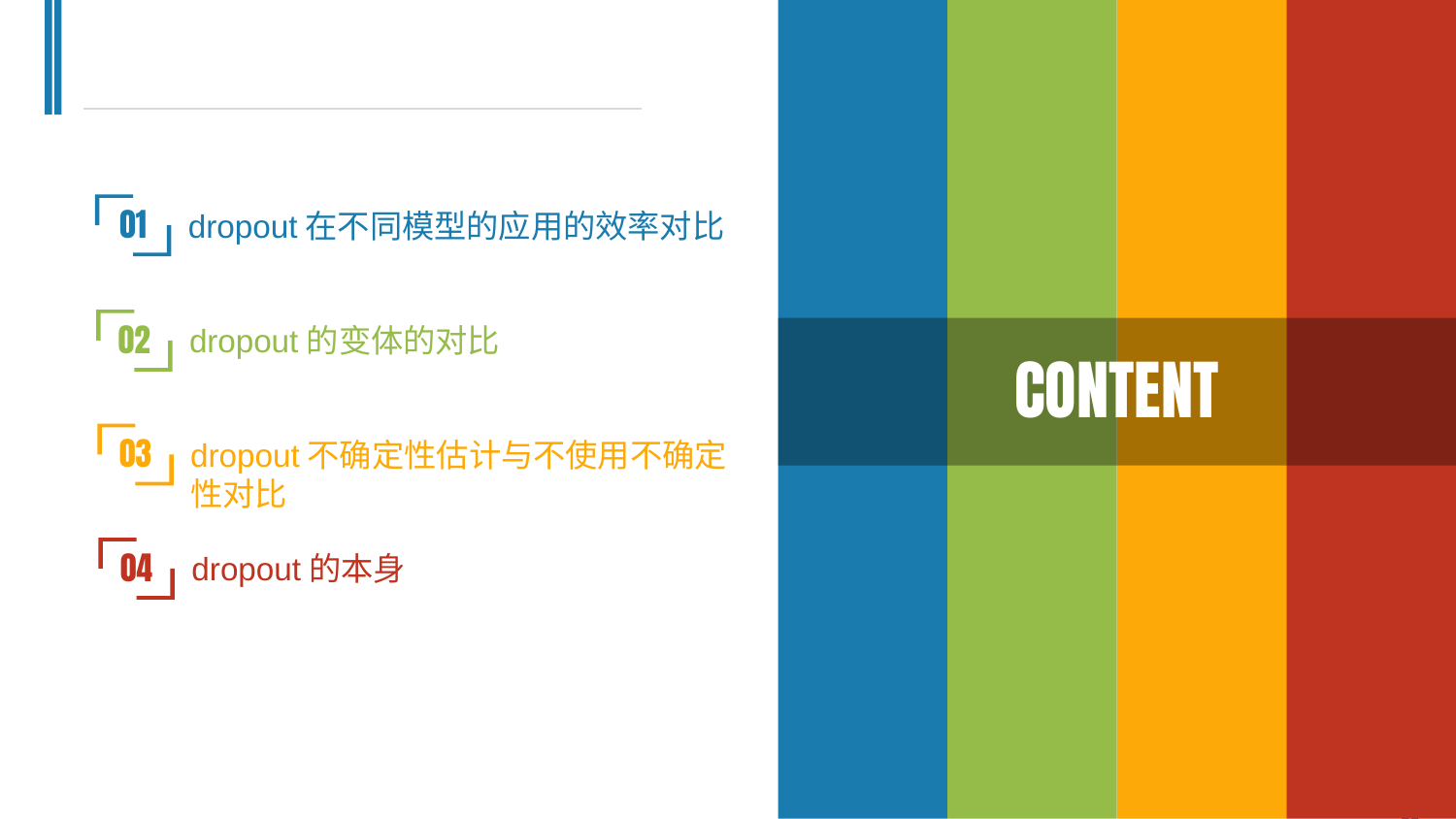

01
dropout在不同模型的应用的效率对比
02
dropout的变体的对比
CONTENT
03
dropout不确定性估计与不使用不确定性对比
04
dropout的本身